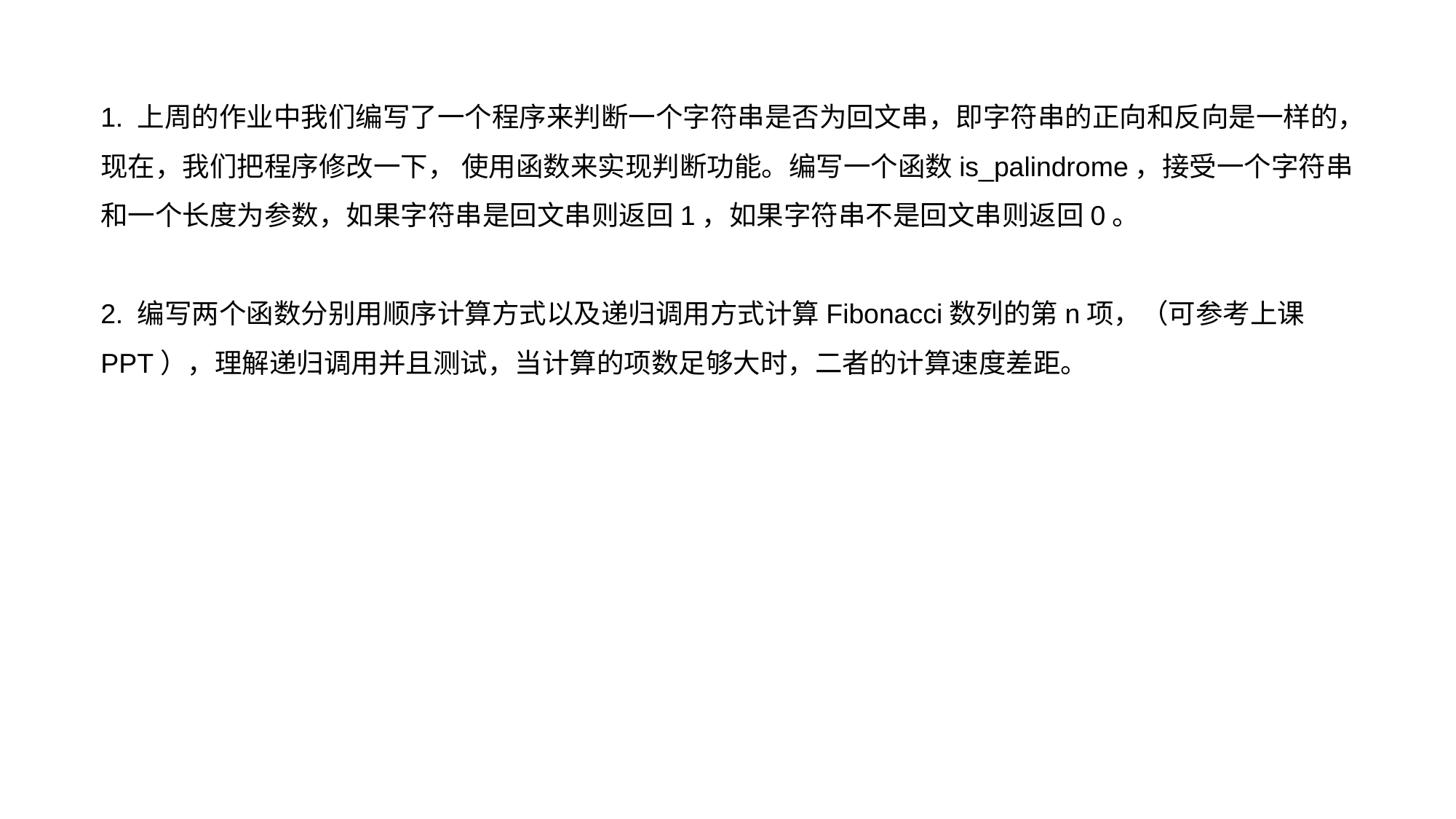

1. 上周的作业中我们编写了一个程序来判断一个字符串是否为回文串，即字符串的正向和反向是一样的，现在，我们把程序修改一下， 使用函数来实现判断功能。编写一个函数is_palindrome，接受一个字符串和一个长度为参数，如果字符串是回文串则返回1，如果字符串不是回文串则返回0。

2. 编写两个函数分别用顺序计算方式以及递归调用方式计算Fibonacci数列的第n项，（可参考上课PPT），理解递归调用并且测试，当计算的项数足够大时，二者的计算速度差距。